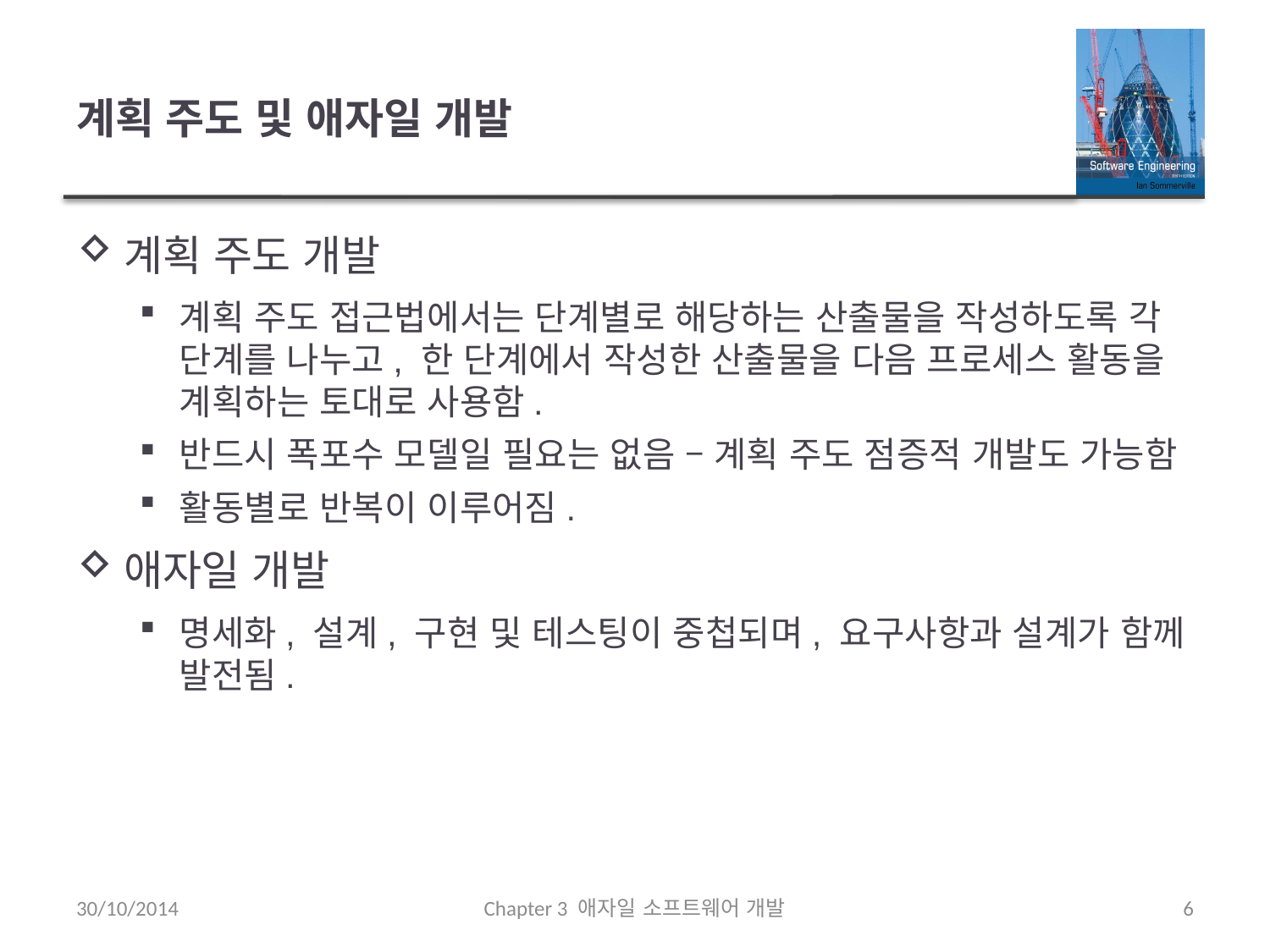

# 계획 주도 및 애자일 개발
계획 주도 개발
계획 주도 접근법에서는 단계별로 해당하는 산출물을 작성하도록 각 단계를 나누고, 한 단계에서 작성한 산출물을 다음 프로세스 활동을 계획하는 토대로 사용함.
반드시 폭포수 모델일 필요는 없음 – 계획 주도 점증적 개발도 가능함
활동별로 반복이 이루어짐.
애자일 개발
명세화, 설계, 구현 및 테스팅이 중첩되며, 요구사항과 설계가 함께 발전됨.
30/10/2014
Chapter 3 애자일 소프트웨어 개발
6